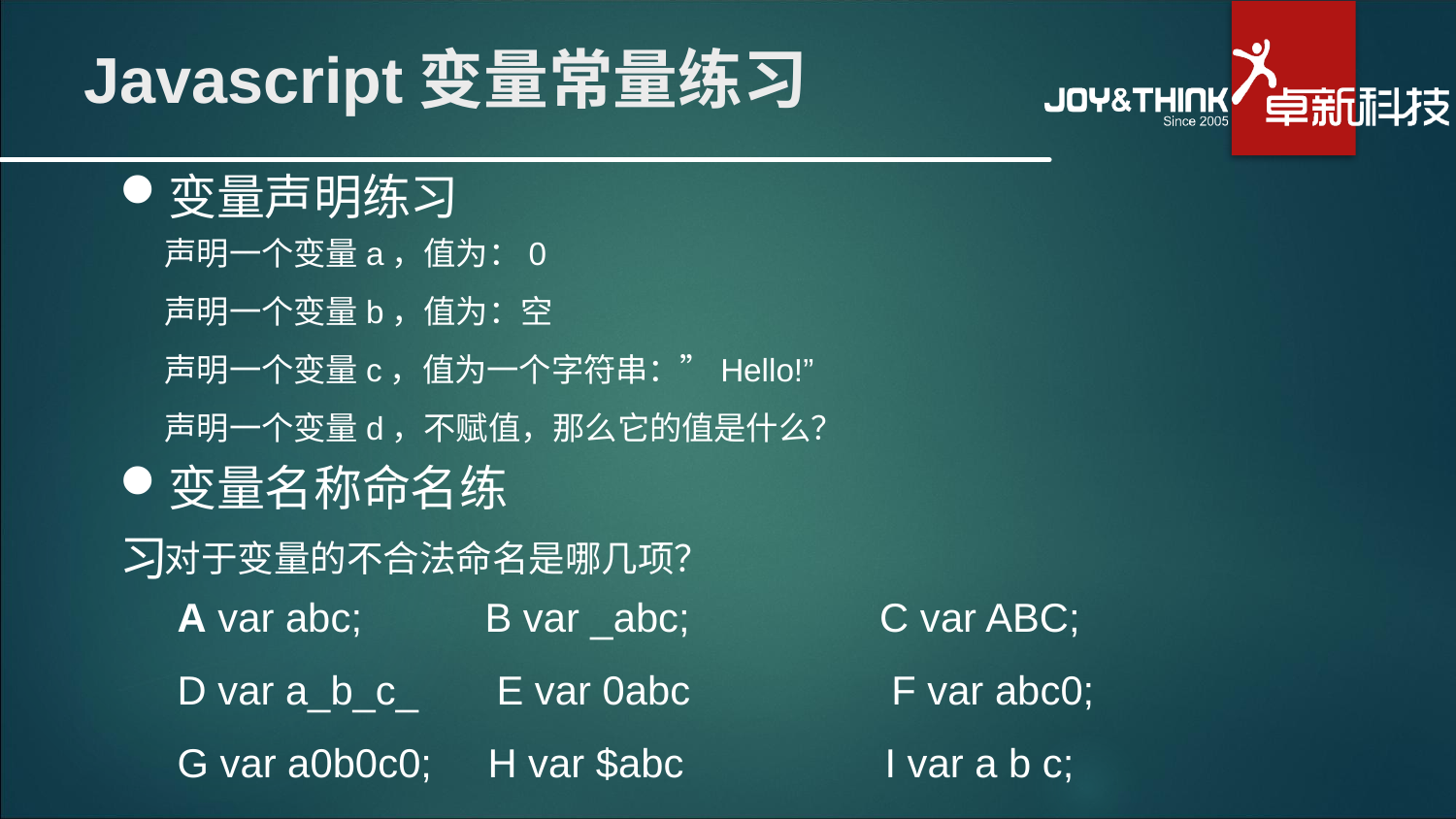

# Javascript变量常量练习
变量声明练习
声明一个变量a，值为：0
声明一个变量b，值为：空
声明一个变量c，值为一个字符串：”Hello!”
声明一个变量d，不赋值，那么它的值是什么？
变量名称命名练习
对于变量的不合法命名是哪几项？
A var abc;           B var _abc;                 C var ABC;
D var a_b_c_       E var 0abc                  F var abc0;
G var a0b0c0;     H var $abc                  I var a b c;